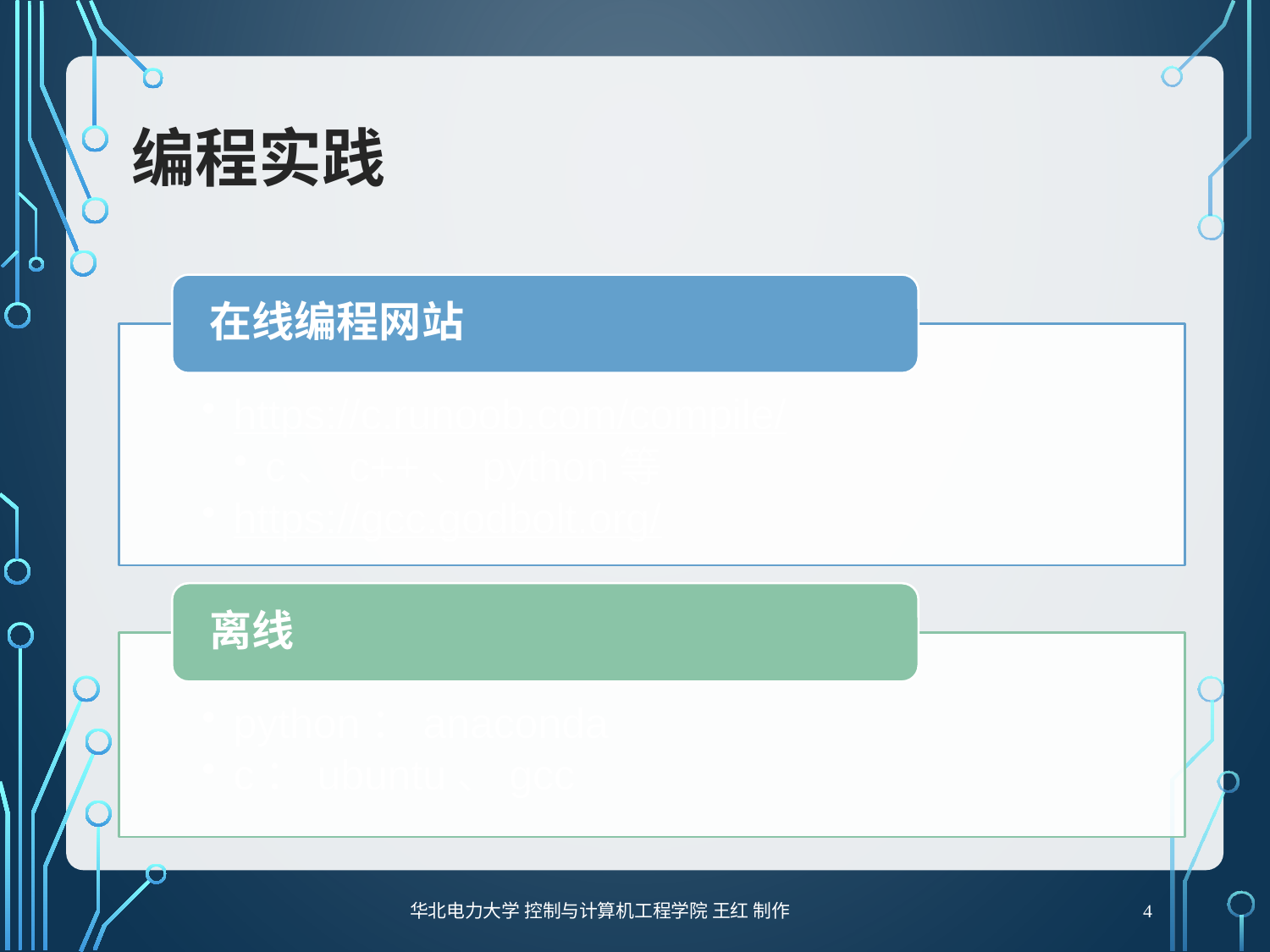

# 编程实践
https://c.runoob.com/compile/
c、c++、python等
https://gcc.godbolt.org/
在线编程网站
python：anaconda
c：ubuntu、gcc
离线
4
华北电力大学 控制与计算机工程学院 王红 制作